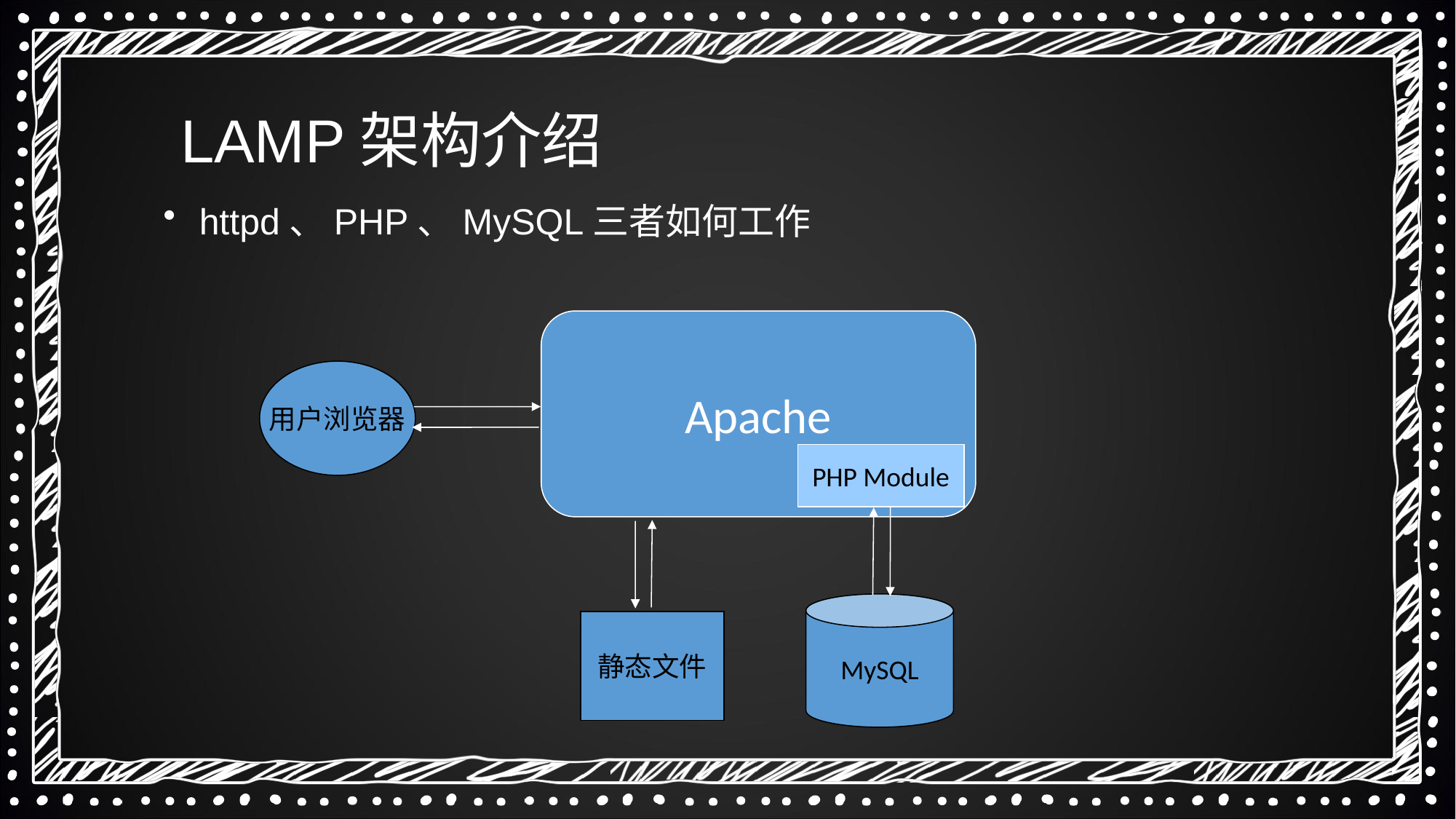

LAMP架构介绍
 httpd、PHP、MySQL三者如何工作
Apache
用户浏览器

PHP Module

MySQL
静态文件